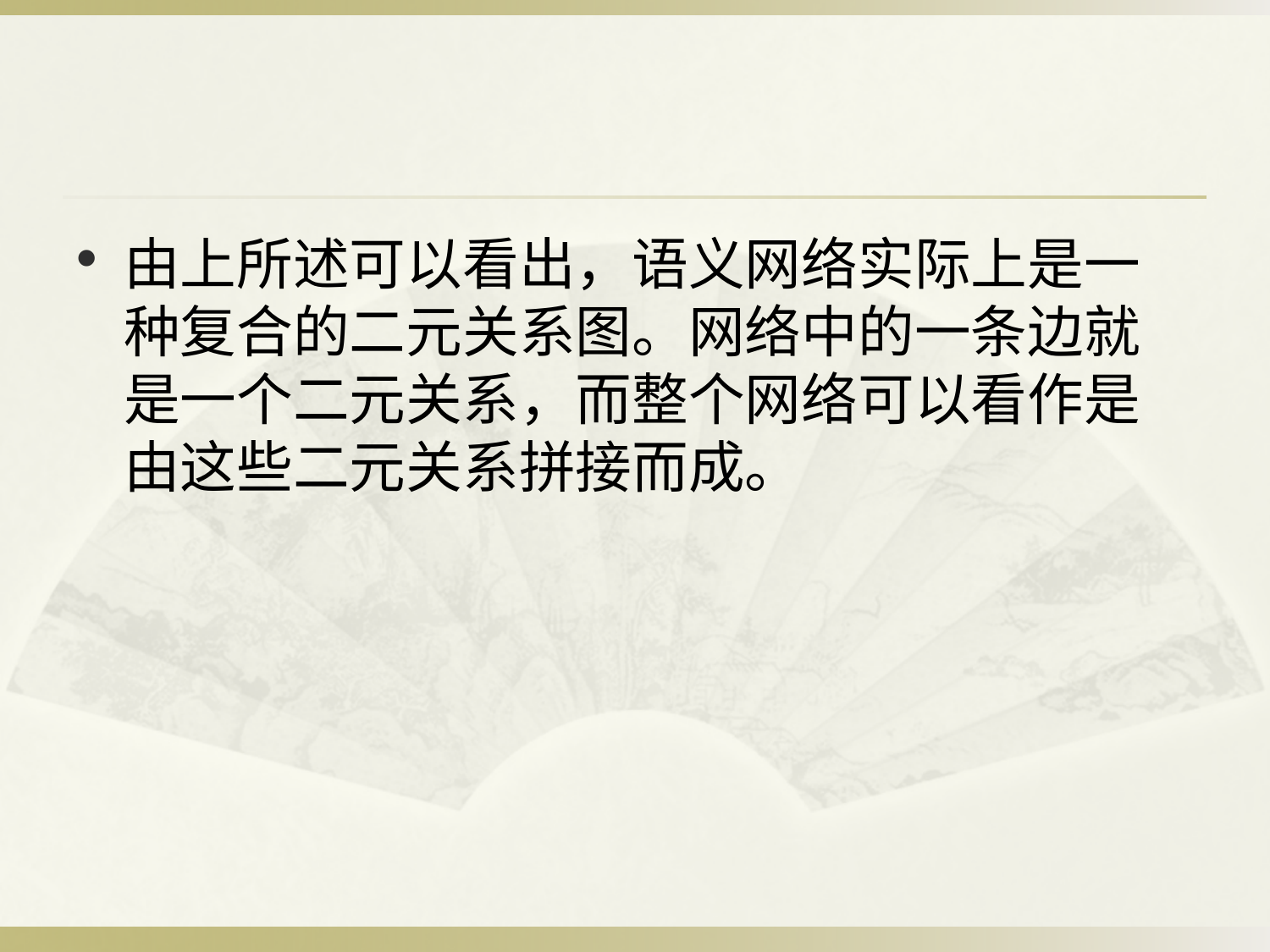

#
由上所述可以看出，语义网络实际上是一种复合的二元关系图。网络中的一条边就是一个二元关系，而整个网络可以看作是由这些二元关系拼接而成。

36